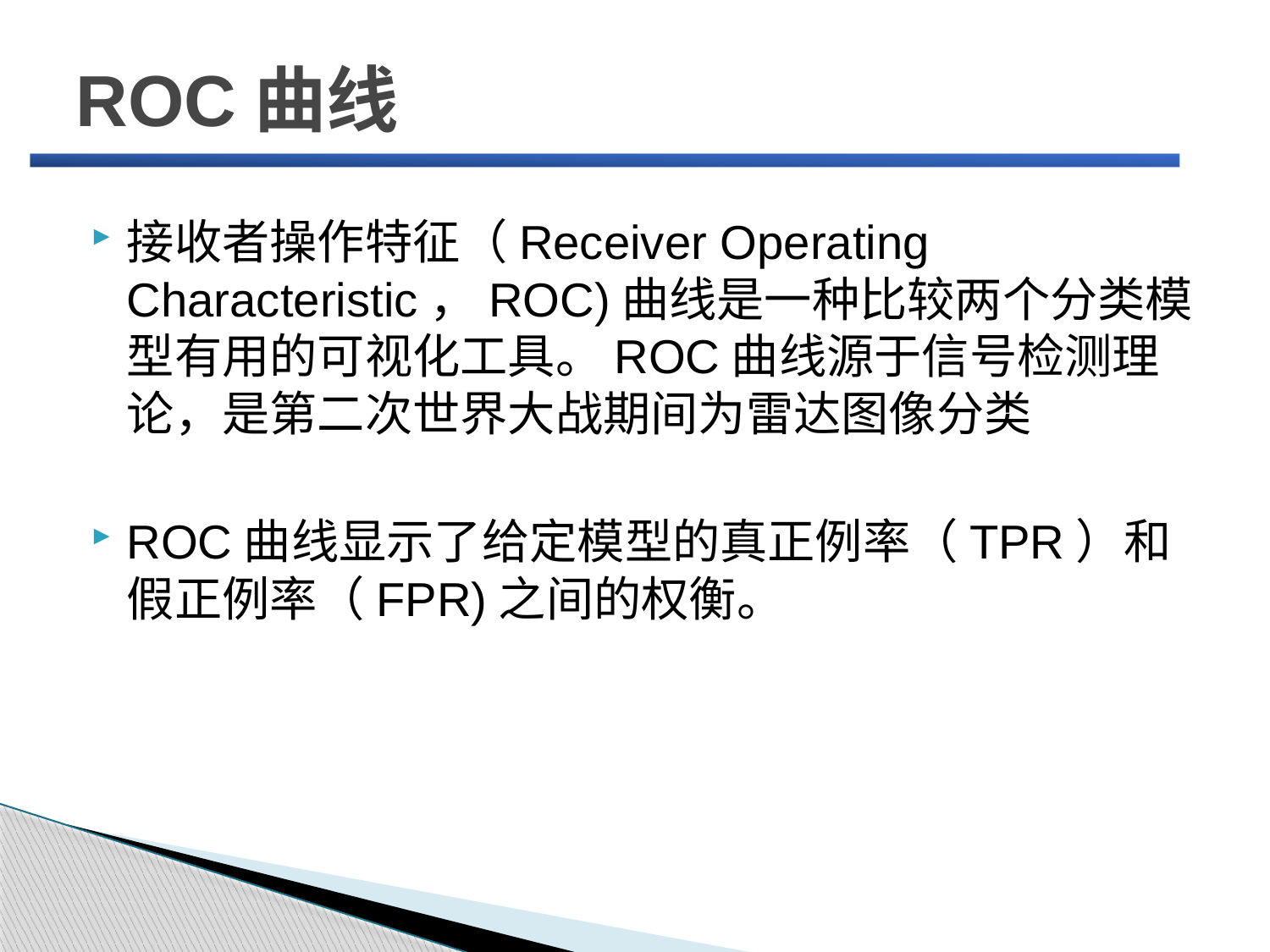

# ROC曲线
接收者操作特征（Receiver Operating Characteristic，ROC)曲线是一种比较两个分类模型有用的可视化工具。ROC曲线源于信号检测理论，是第二次世界大战期间为雷达图像分类

ROC曲线显示了给定模型的真正例率（TPR）和假正例率（FPR)之间的权衡。